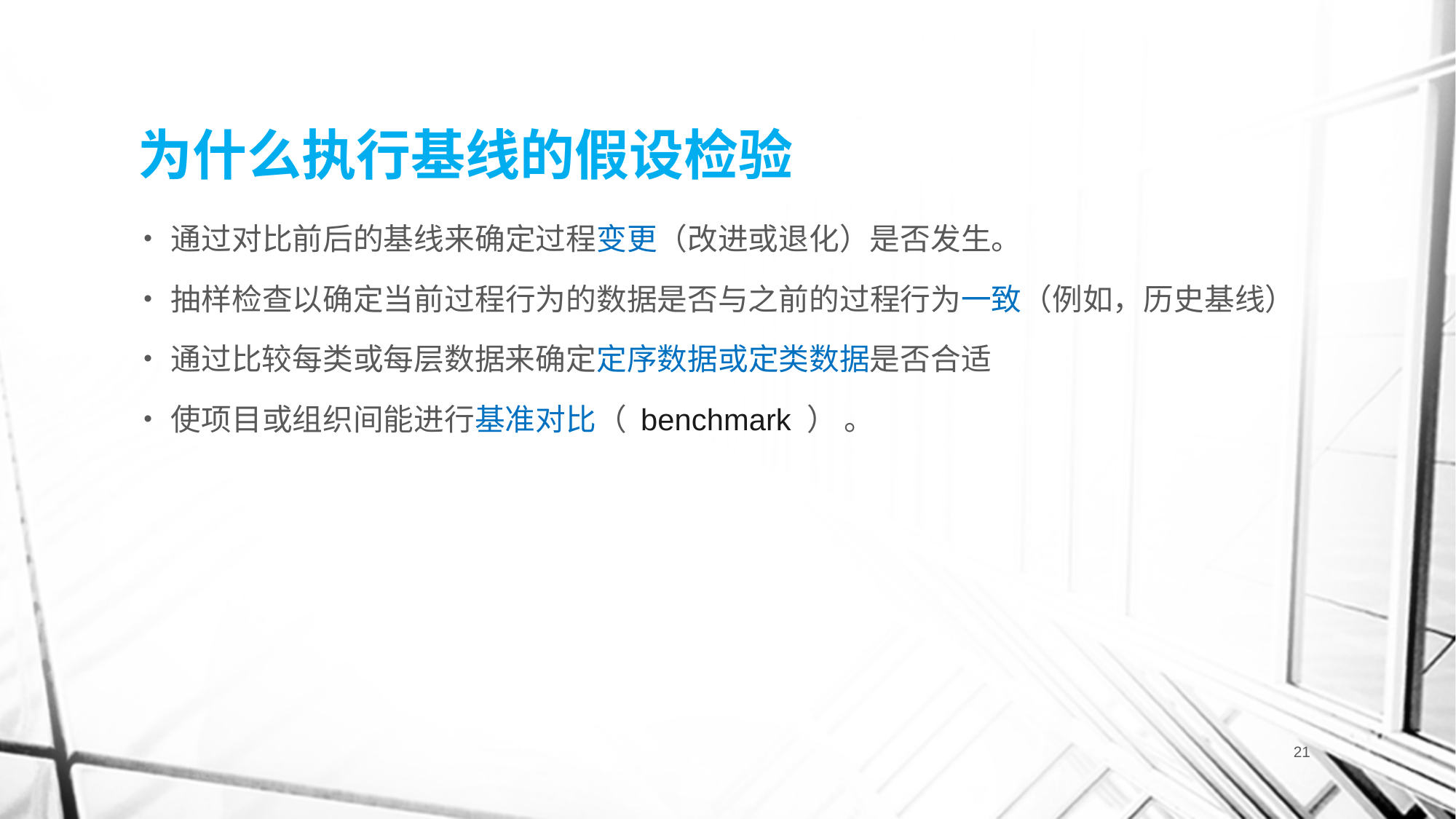

# 为什么执行基线的假设检验
通过对比前后的基线来确定过程变更（改进或退化）是否发生。
抽样检查以确定当前过程行为的数据是否与之前的过程行为一致（例如，历史基线）
通过比较每类或每层数据来确定定序数据或定类数据是否合适
使项目或组织间能进行基准对比（ benchmark ） 。

21